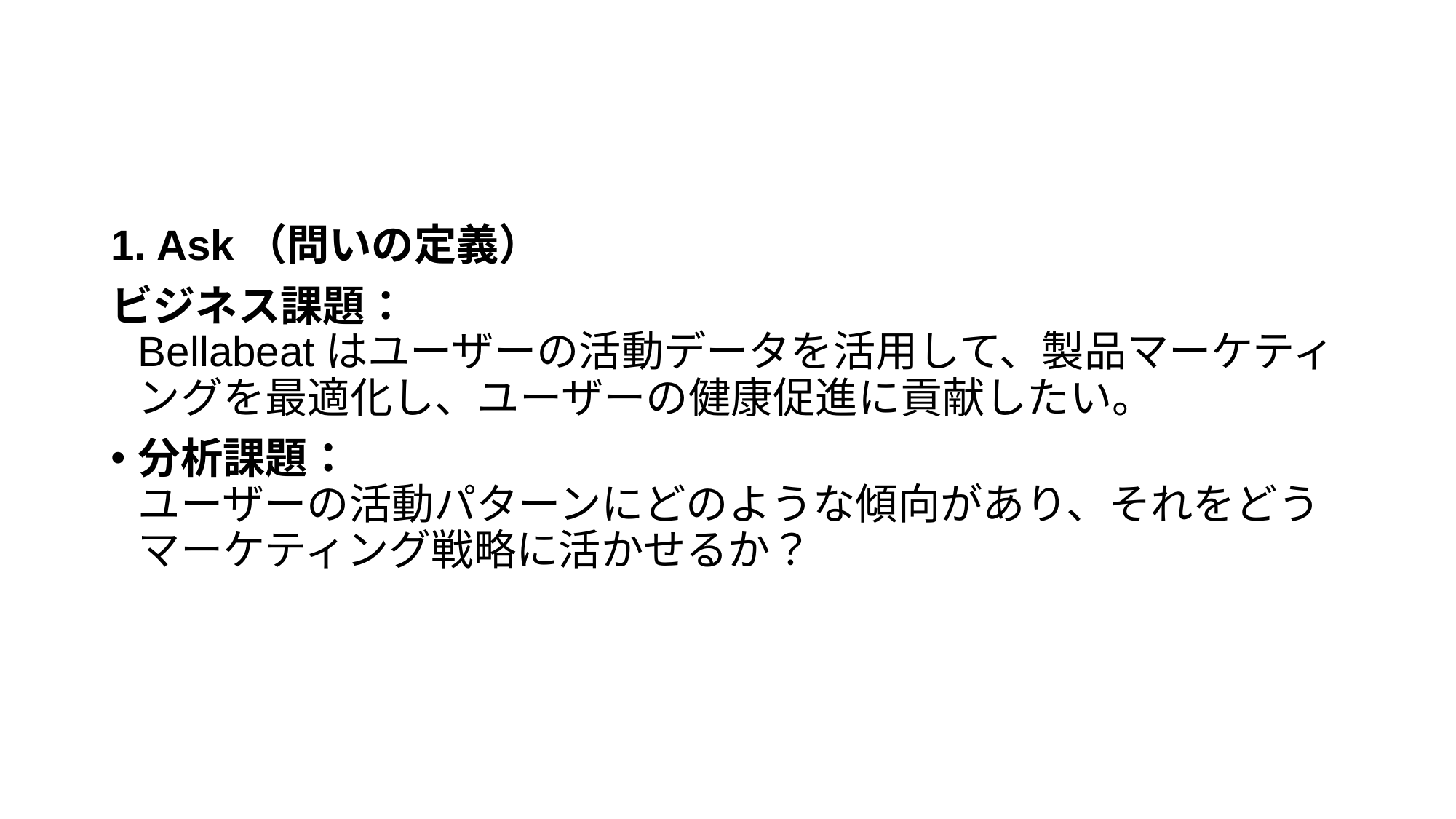

#
1. Ask（問いの定義）
ビジネス課題：
Bellabeatはユーザーの活動データを活用して、製品マーケティングを最適化し、ユーザーの健康促進に貢献したい。
分析課題：
ユーザーの活動パターンにどのような傾向があり、それをどうマーケティング戦略に活かせるか？